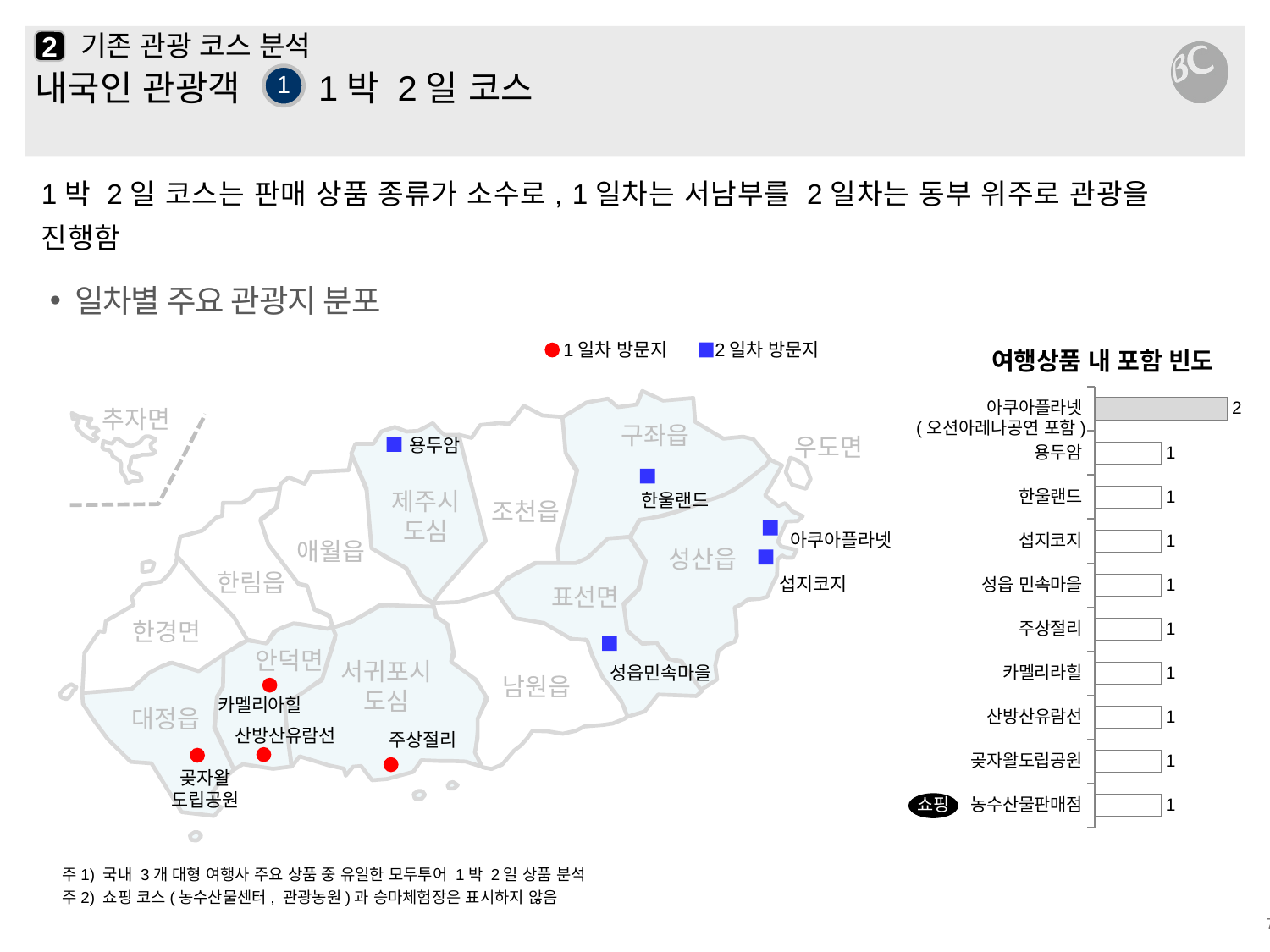

# 기존 관광 코스 분석
2
1
내국인 관광객       1박 2일 코스
1박 2일 코스는 판매 상품 종류가 소수로, 1일차는 서남부를 2일차는 동부 위주로 관광을 진행함
일차별 주요 관광지 분포

### Chart: 여행상품 내 포함 빈도

| Category | 계열 1 |
|---|---|
| 농수산물판매점 | 1.0 |
| 곶자왈도립공원 | 1.0 |
| 산방산유람선 | 1.0 |
| 카멜리라힐 | 1.0 |
| 주상절리 | 1.0 |
| 성읍 민속마을 | 1.0 |
| 섭지코지 | 1.0 |
| 한울랜드 | 1.0 |
| 용두암 | 1.0 |
| 아쿠아플라넷 | 2.0 |
1일차 방문지
2일차 방문지

추자면

(오션아레나공연 포함)

구좌읍
용두암
우도면

제주시
도심
한울랜드
조천읍

아쿠아플라넷

애월읍
성산읍

한림읍
섭지코지
표선면

한경면

안덕면

서귀포시
도심
성읍민속마을
남원읍

카멜리아힐
대정읍
산방산유람선
주상절리

곶자왈
도립공원

쇼핑

주1) 국내 3개 대형 여행사 주요 상품 중 유일한 모두투어 1박 2일 상품 분석
주2) 쇼핑 코스(농수산물센터, 관광농원)과 승마체험장은 표시하지 않음